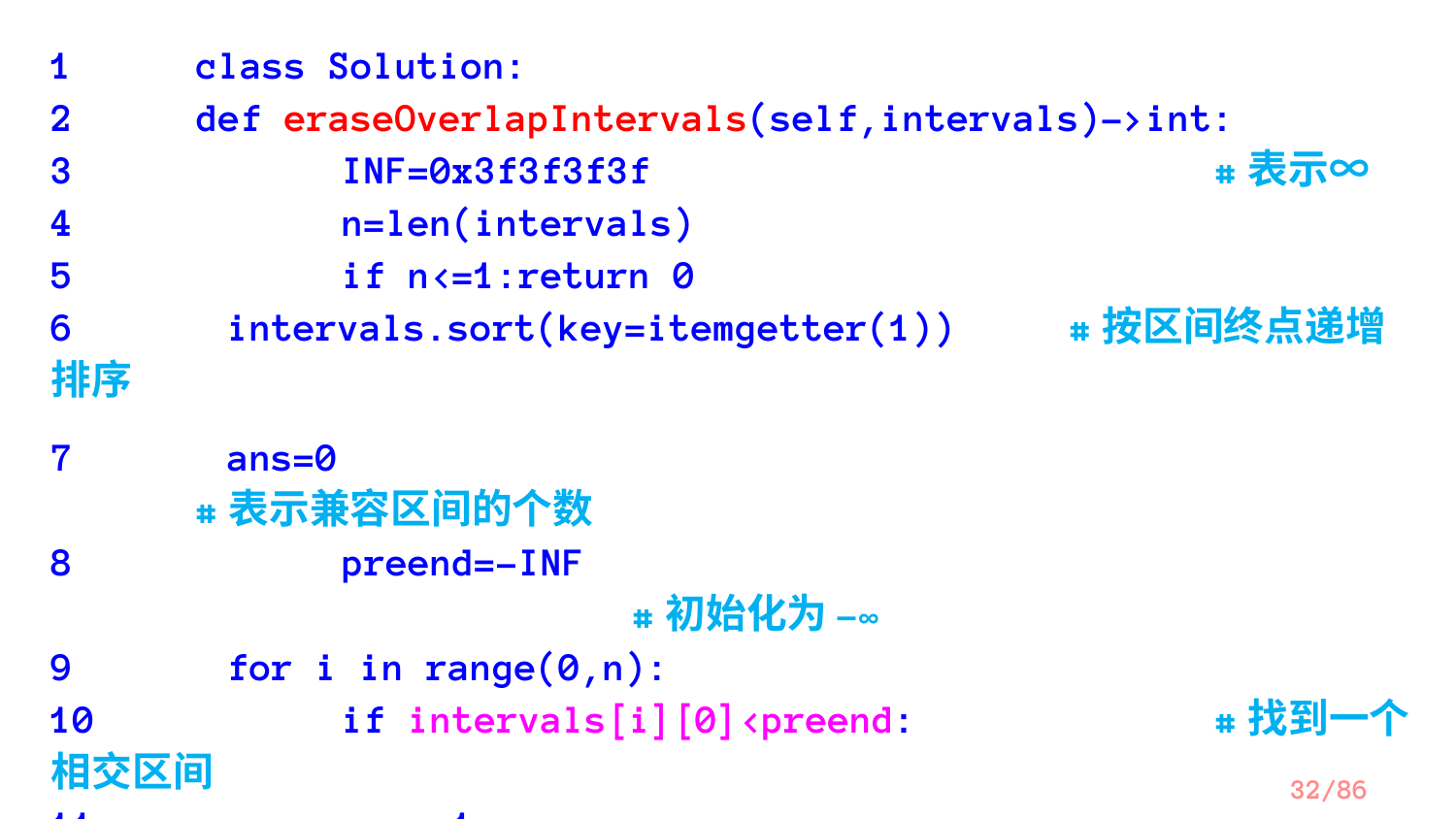

1	class Solution:
2  	def eraseOverlapIntervals(self,intervals)->int:
3    		INF=0x3f3f3f3f                  		#表示∞
4      	n=len(intervals)
5      	if n<=1:return 0
6       intervals.sort(key=itemgetter(1)) 	#按区间终点递增排序
7       ans=0                 						#表示兼容区间的个数
8      	preend=-INF										#初始化为-∞
9       for i in range(0,n):
10      	if intervals[i][0]<preend:       	#找到一个相交区间
11          	ans+=1										#移除该区间
12       	else:
13        		preend=intervals[i][1]        	#重置preend
14     	return ans
32/86